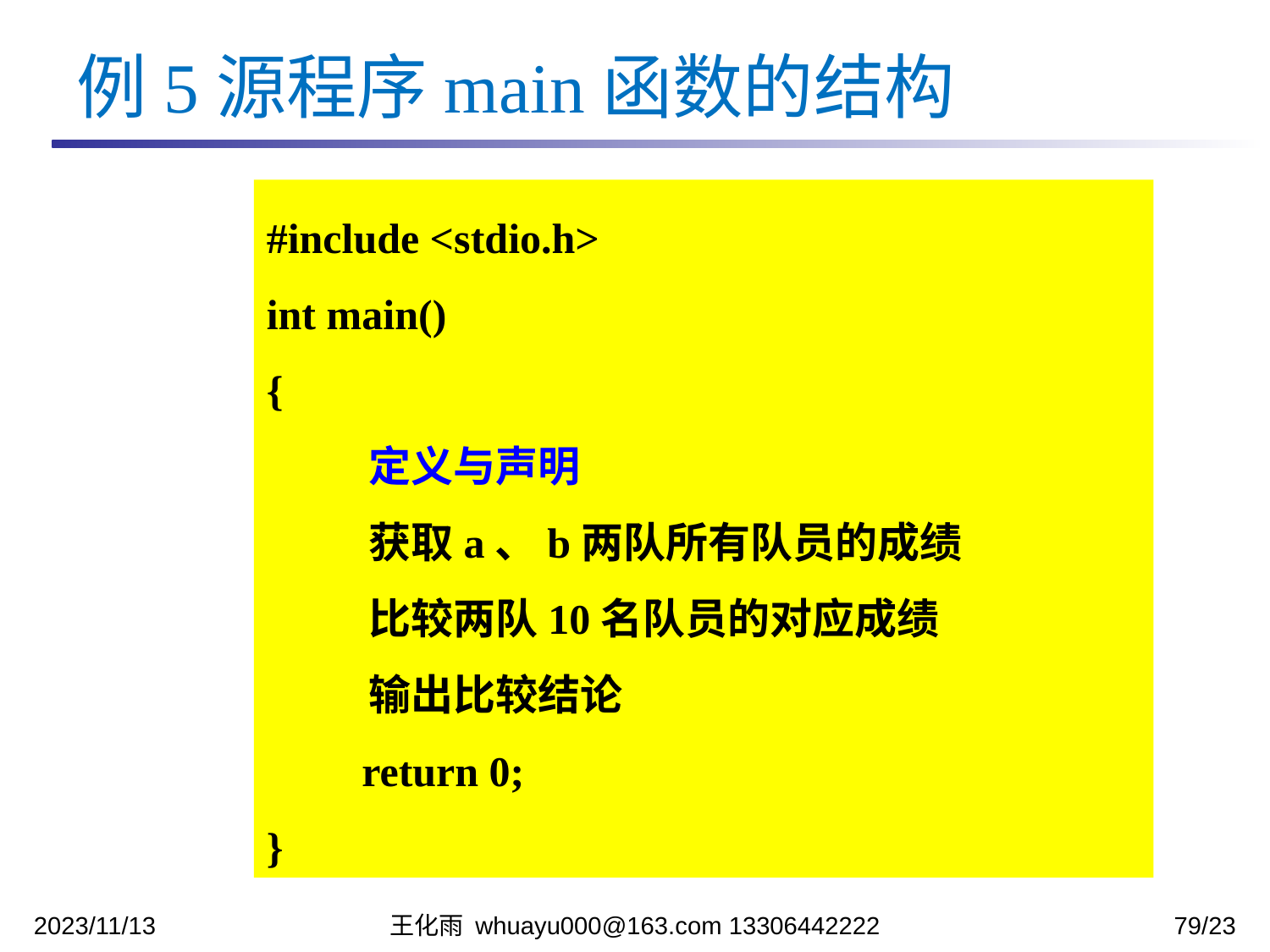

例5源程序main函数的结构
#include <stdio.h>
int main()
{
   定义与声明
   获取a、b两队所有队员的成绩
   比较两队10名队员的对应成绩
   输出比较结论
   return 0;
}
2023/11/13
王化雨 whuayu000@163.com 13306442222
79/23